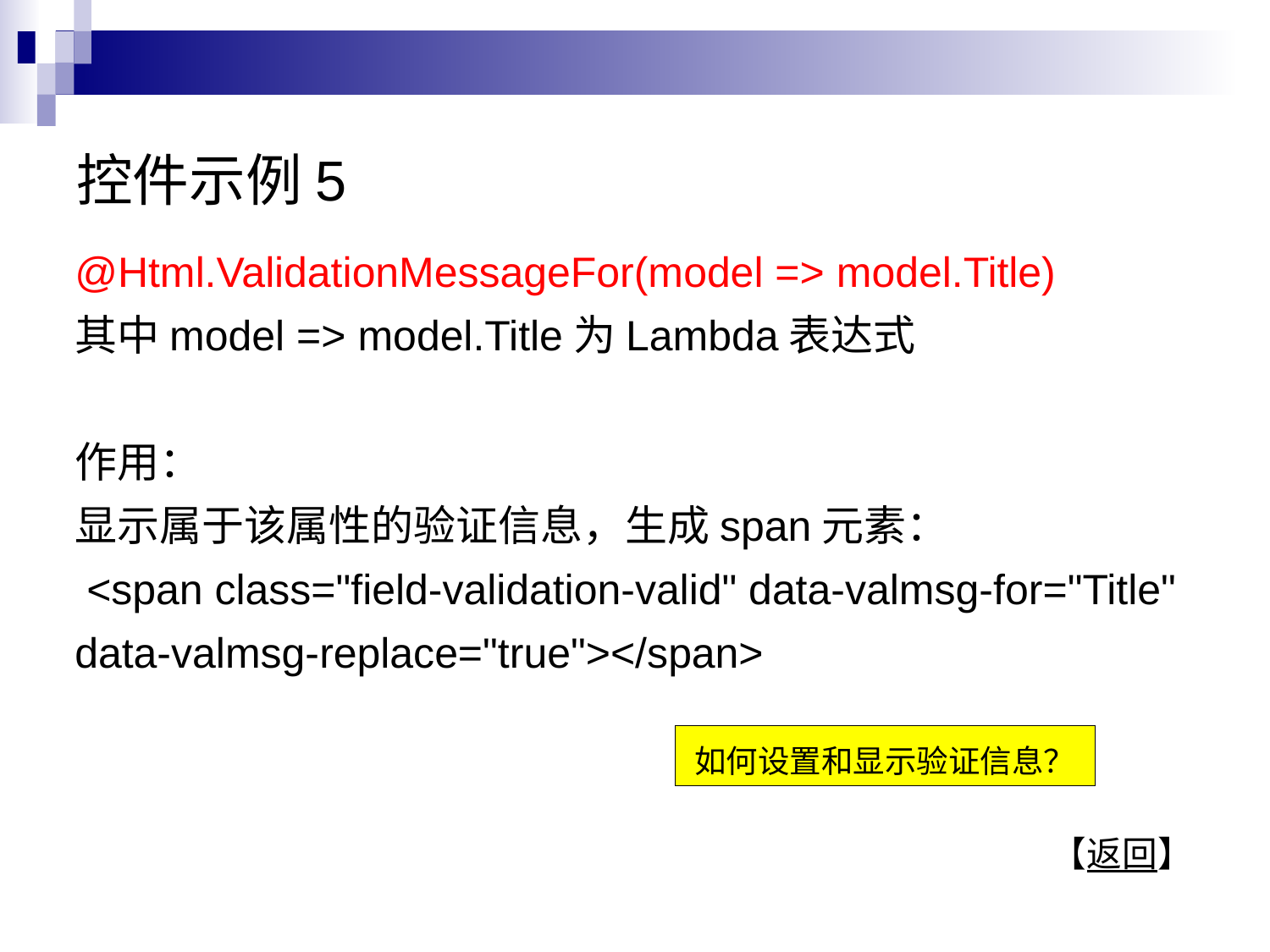

控件示例5
@Html.ValidationMessageFor(model => model.Title)
其中model => model.Title为Lambda表达式

作用：
显示属于该属性的验证信息，生成span元素：
 <span class="field-validation-valid" data-valmsg-for="Title" data-valmsg-replace="true"></span>

如何设置和显示验证信息？
【返回】